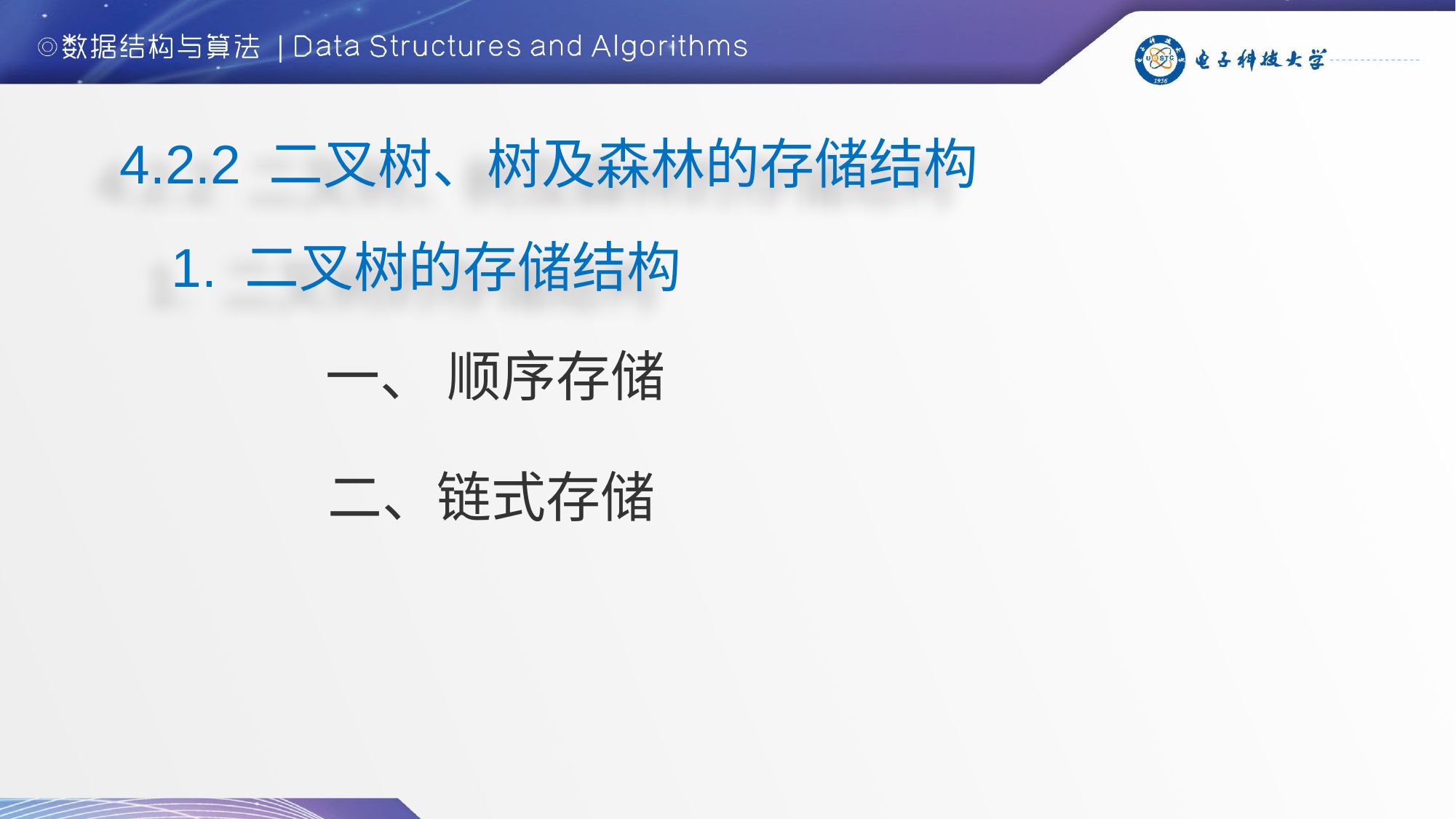

4.2.2 二叉树、树及森林的存储结构
1. 二叉树的存储结构
一、 顺序存储
二、链式存储